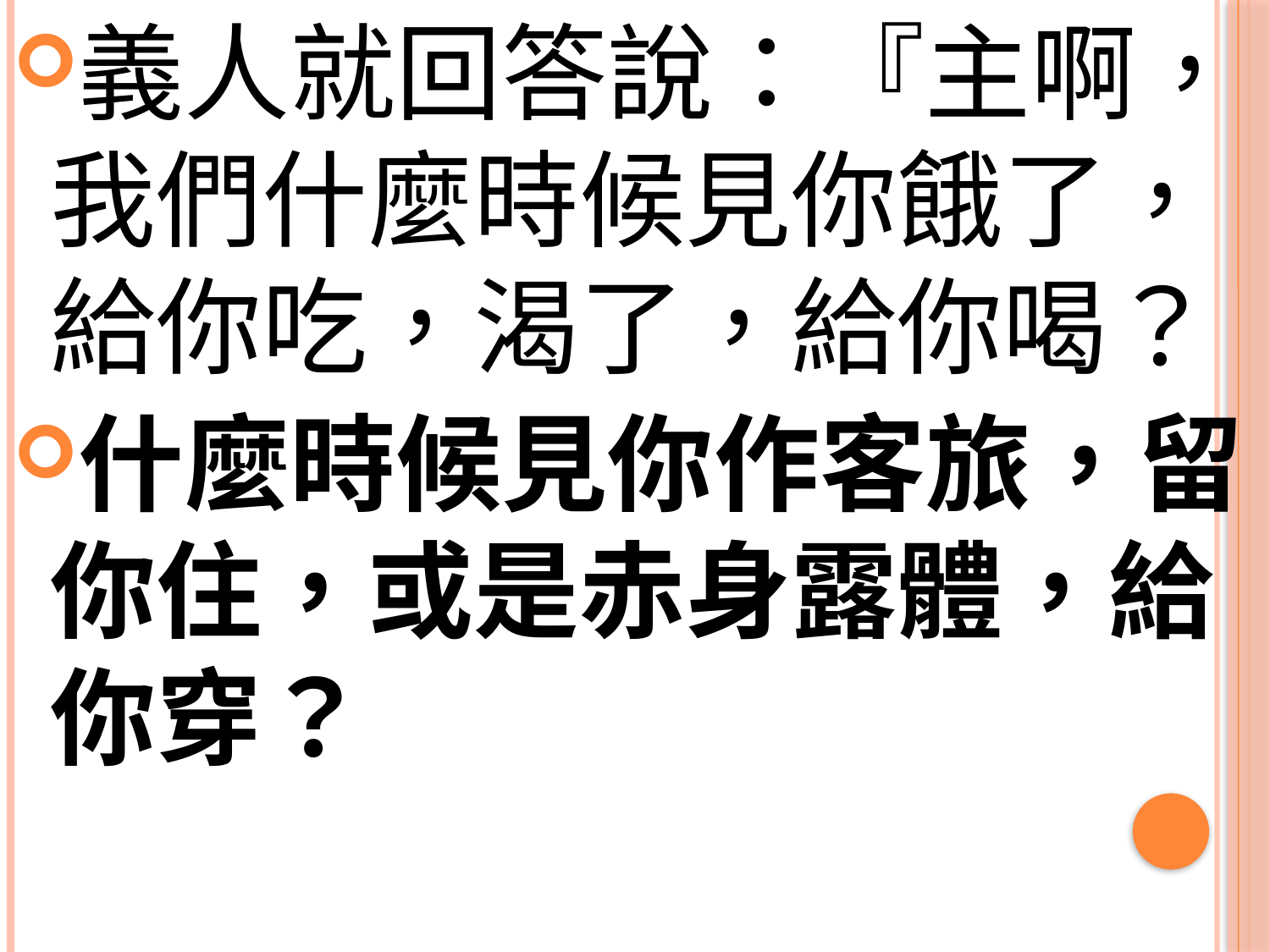

義人就回答說：『主啊，我們什麼時候見你餓了，給你吃，渴了，給你喝？
什麼時候見你作客旅，留你住，或是赤身露體，給你穿？